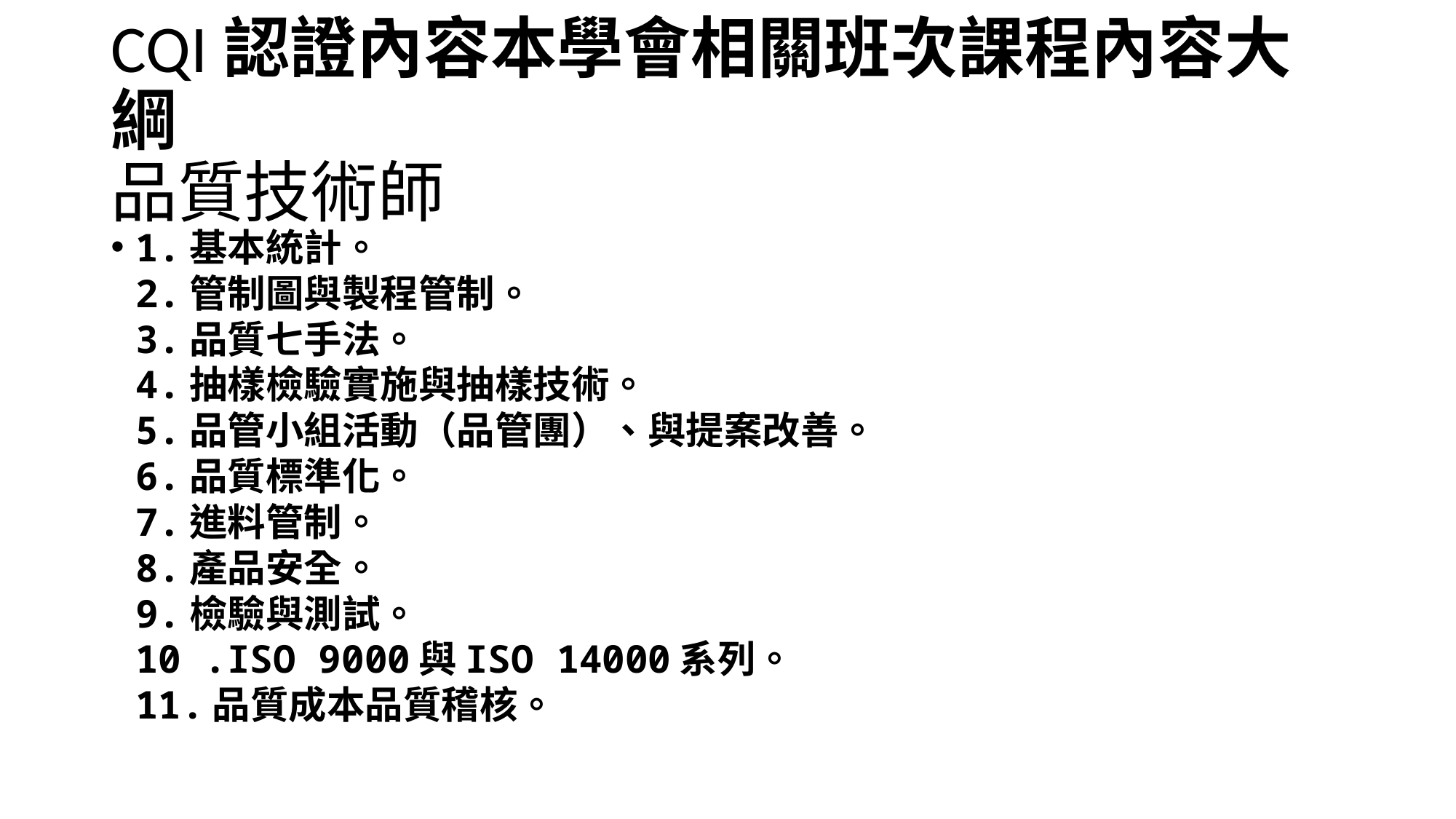

# CQI認證內容本學會相關班次課程內容大綱 品質技術師
1.基本統計。
2.管制圖與製程管制。
3.品質七手法。
4.抽樣檢驗實施與抽樣技術。
5.品管小組活動（品管團）、與提案改善。
6.品質標準化。
7.進料管制。
8.產品安全。
9.檢驗與測試。
10 .ISO 9000與ISO 14000系列。
11.品質成本品質稽核。